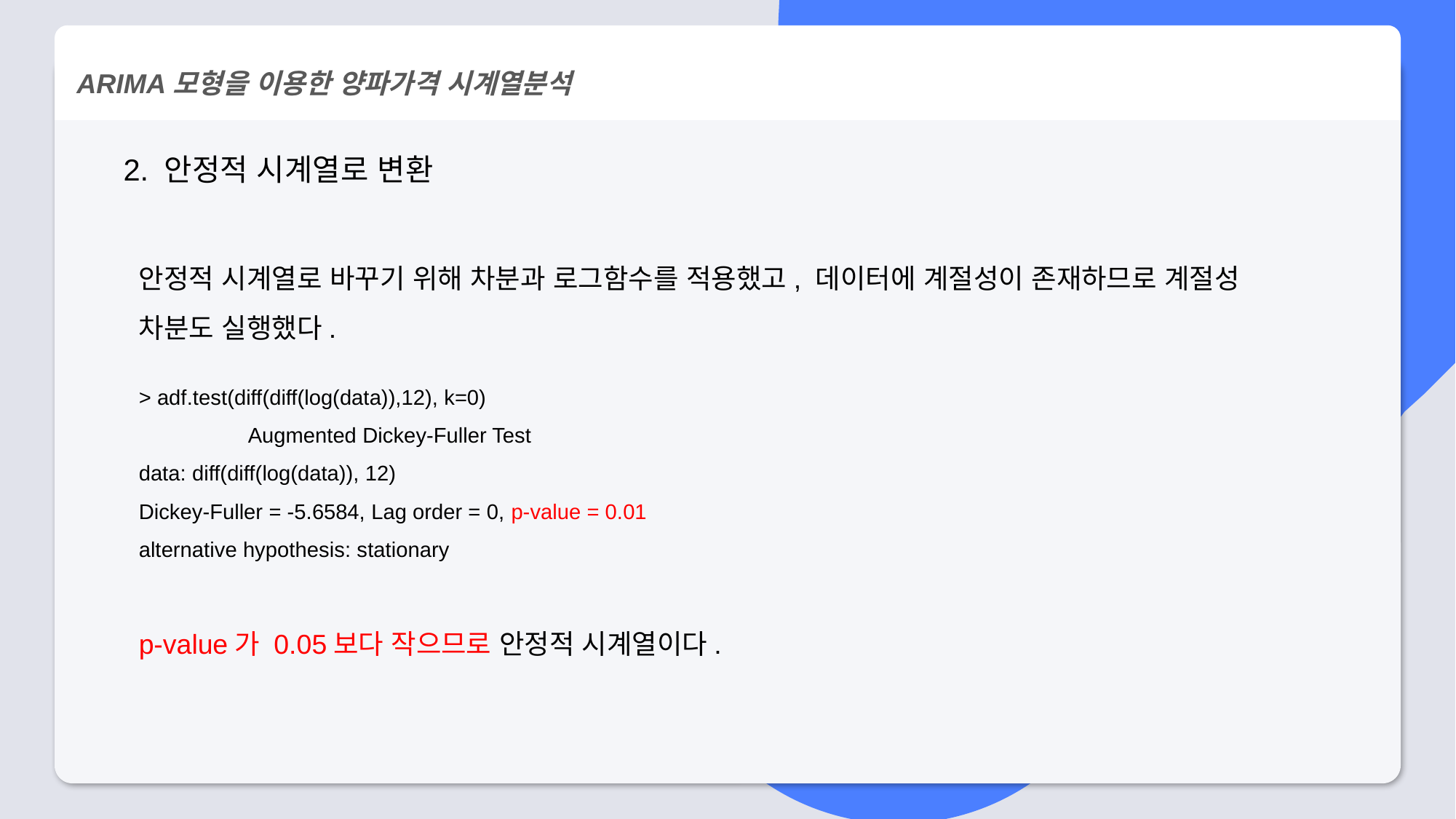

ARIMA모형을 이용한 양파가격 시계열분석

2. 안정적 시계열로 변환
안정적 시계열로 바꾸기 위해 차분과 로그함수를 적용했고, 데이터에 계절성이 존재하므로 계절성 차분도 실행했다.

> adf.test(diff(diff(log(data)),12), k=0)
	Augmented Dickey-Fuller Test
data: diff(diff(log(data)), 12)
Dickey-Fuller = -5.6584, Lag order = 0, p-value = 0.01
alternative hypothesis: stationary

p-value가 0.05보다 작으므로 안정적 시계열이다.